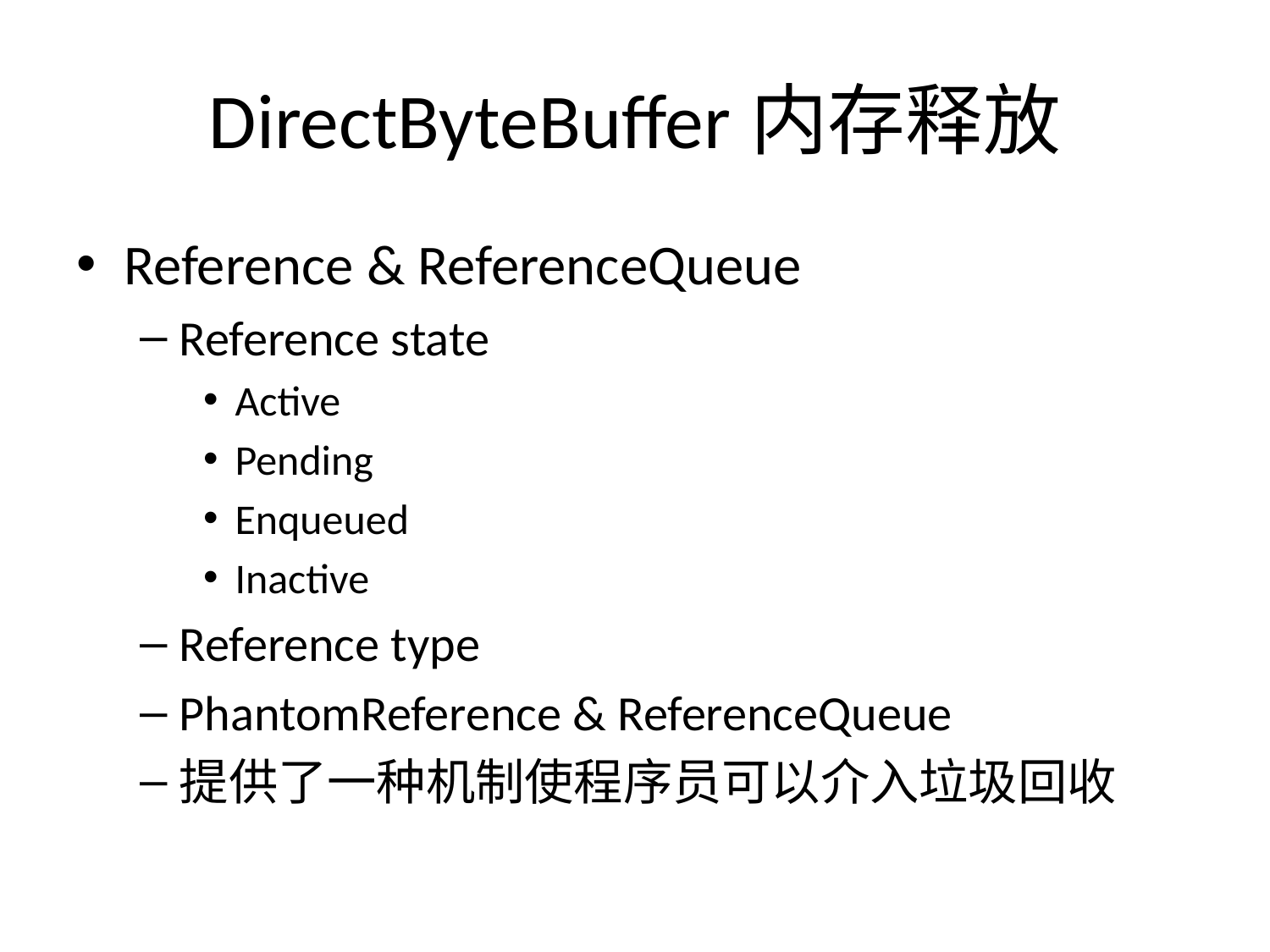

# DirectByteBuffer内存释放
Reference & ReferenceQueue
Reference state
Active
Pending
Enqueued
Inactive
Reference type
PhantomReference & ReferenceQueue
提供了一种机制使程序员可以介入垃圾回收